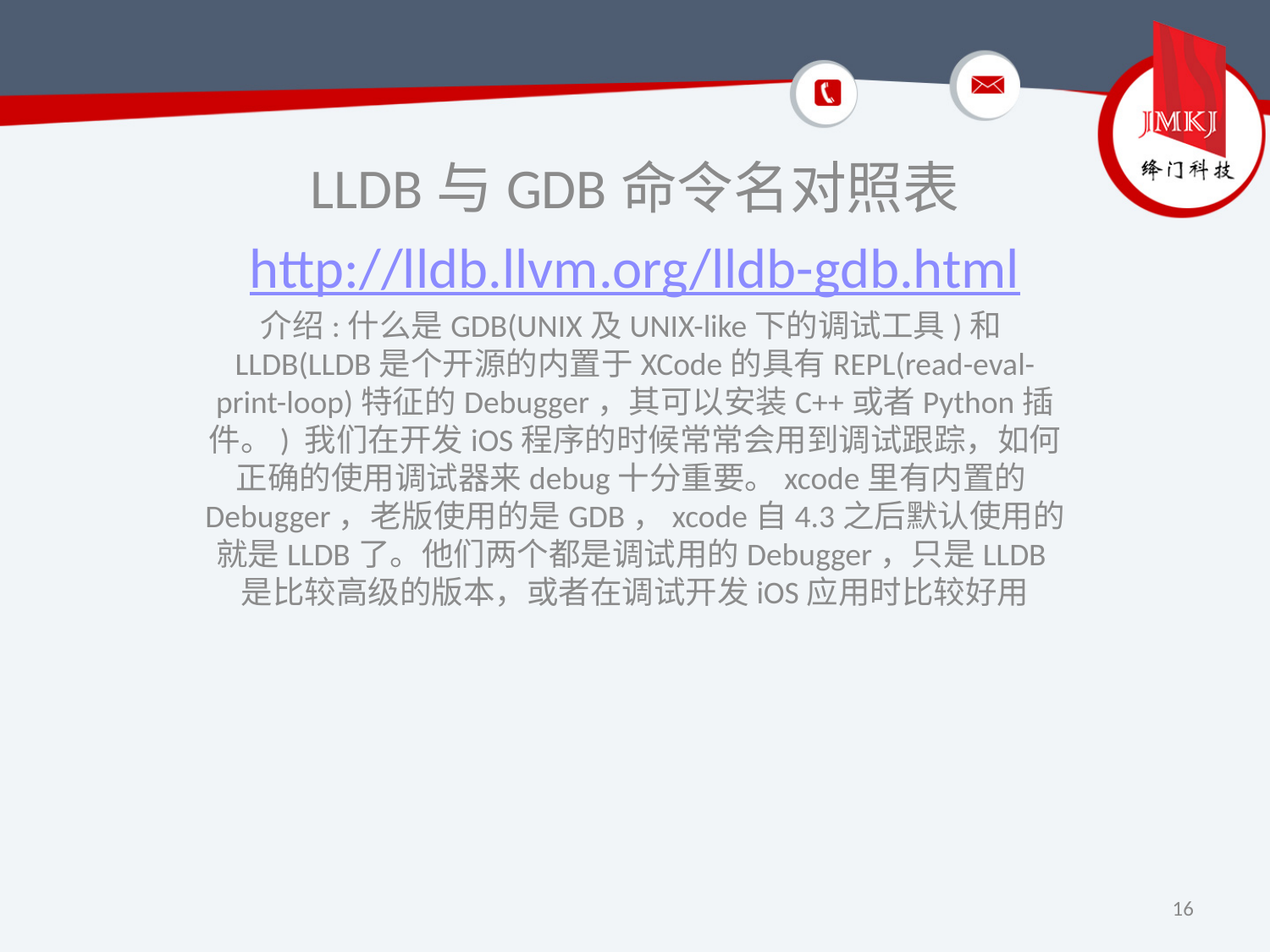

LLDB与GDB命令名对照表
http://lldb.llvm.org/lldb-gdb.html
介绍:什么是GDB(UNIX及UNIX-like下的调试工具)和LLDB(LLDB是个开源的内置于XCode的具有REPL(read-eval-print-loop)特征的Debugger，其可以安装C++或者Python插件。) 我们在开发iOS程序的时候常常会用到调试跟踪，如何正确的使用调试器来debug十分重要。xcode里有内置的Debugger，老版使用的是GDB，xcode自4.3之后默认使用的就是LLDB了。他们两个都是调试用的Debugger，只是LLDB是比较高级的版本，或者在调试开发iOS应用时比较好用
16